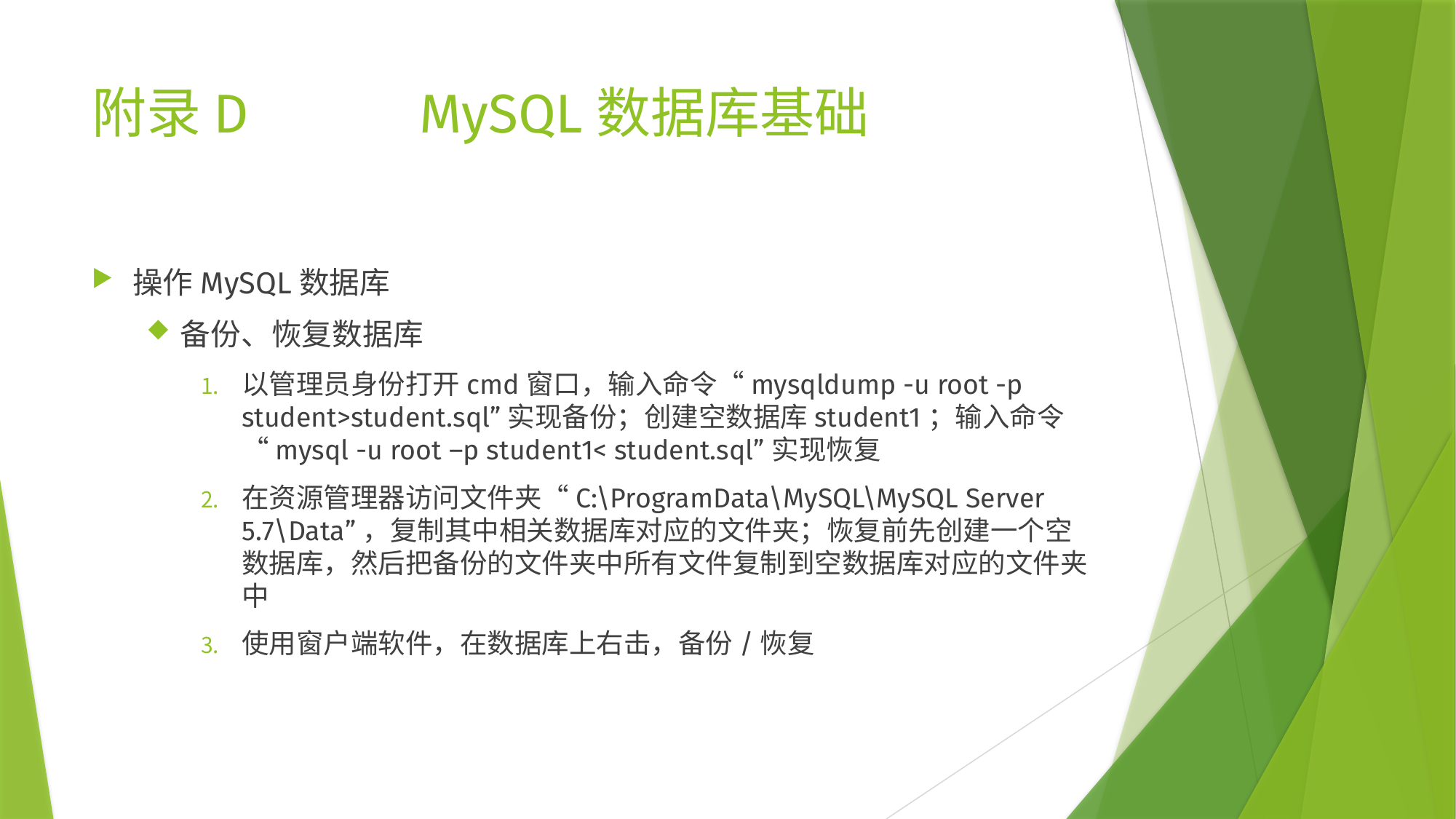

# 附录D		MySQL数据库基础
操作MySQL数据库
备份、恢复数据库
以管理员身份打开cmd窗口，输入命令“mysqldump -u root -p student>student.sql”实现备份；创建空数据库student1；输入命令“mysql -u root –p student1< student.sql”实现恢复
在资源管理器访问文件夹“C:\ProgramData\MySQL\MySQL Server 5.7\Data”，复制其中相关数据库对应的文件夹；恢复前先创建一个空数据库，然后把备份的文件夹中所有文件复制到空数据库对应的文件夹中
使用窗户端软件，在数据库上右击，备份/恢复